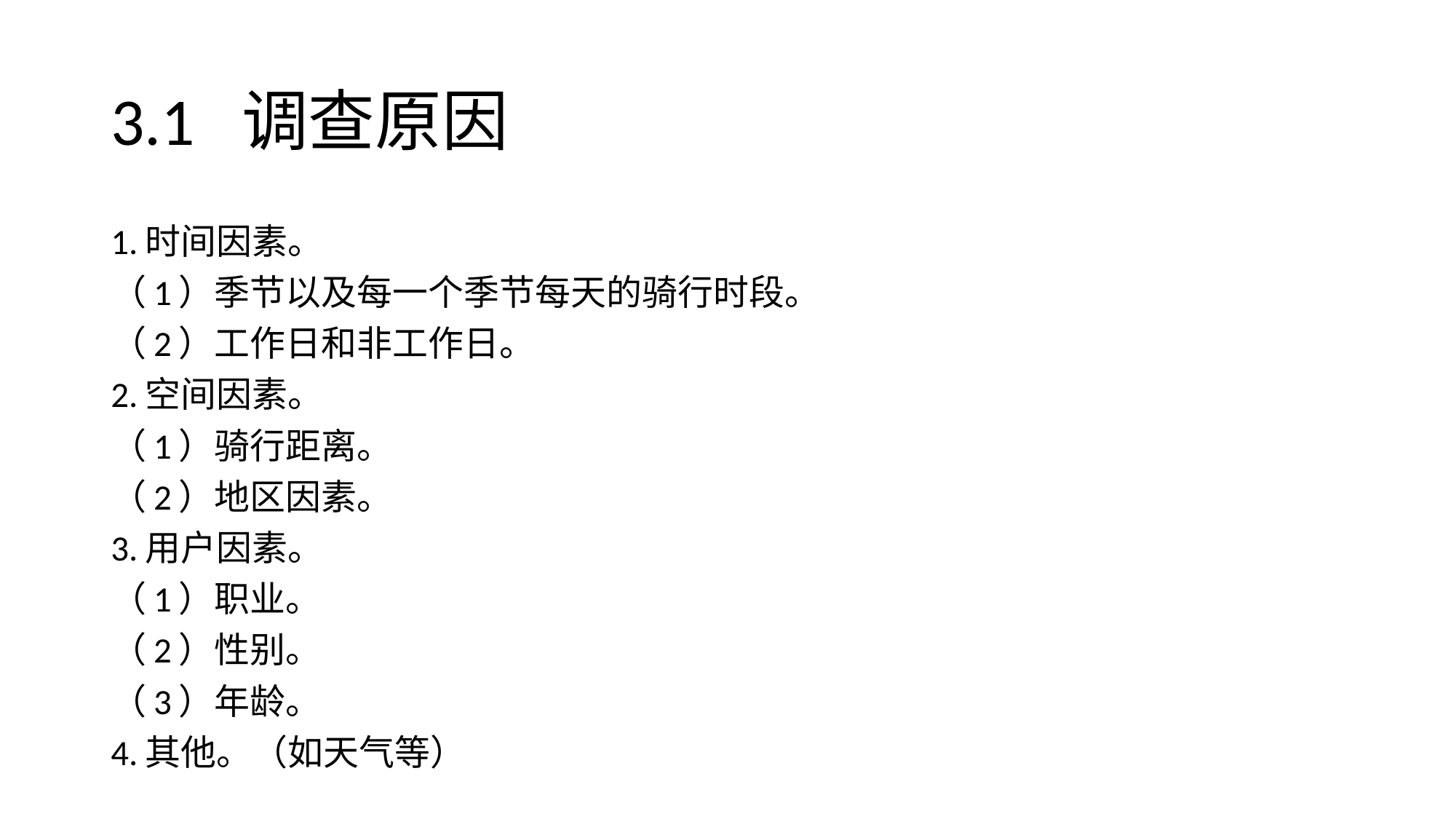

# 3.1  调查原因
1.时间因素。
（1）季节以及每一个季节每天的骑行时段。
（2）工作日和非工作日。
2.空间因素。
（1）骑行距离。
（2）地区因素。
3.用户因素。
（1）职业。
（2）性别。
（3）年龄。
4.其他。（如天气等）